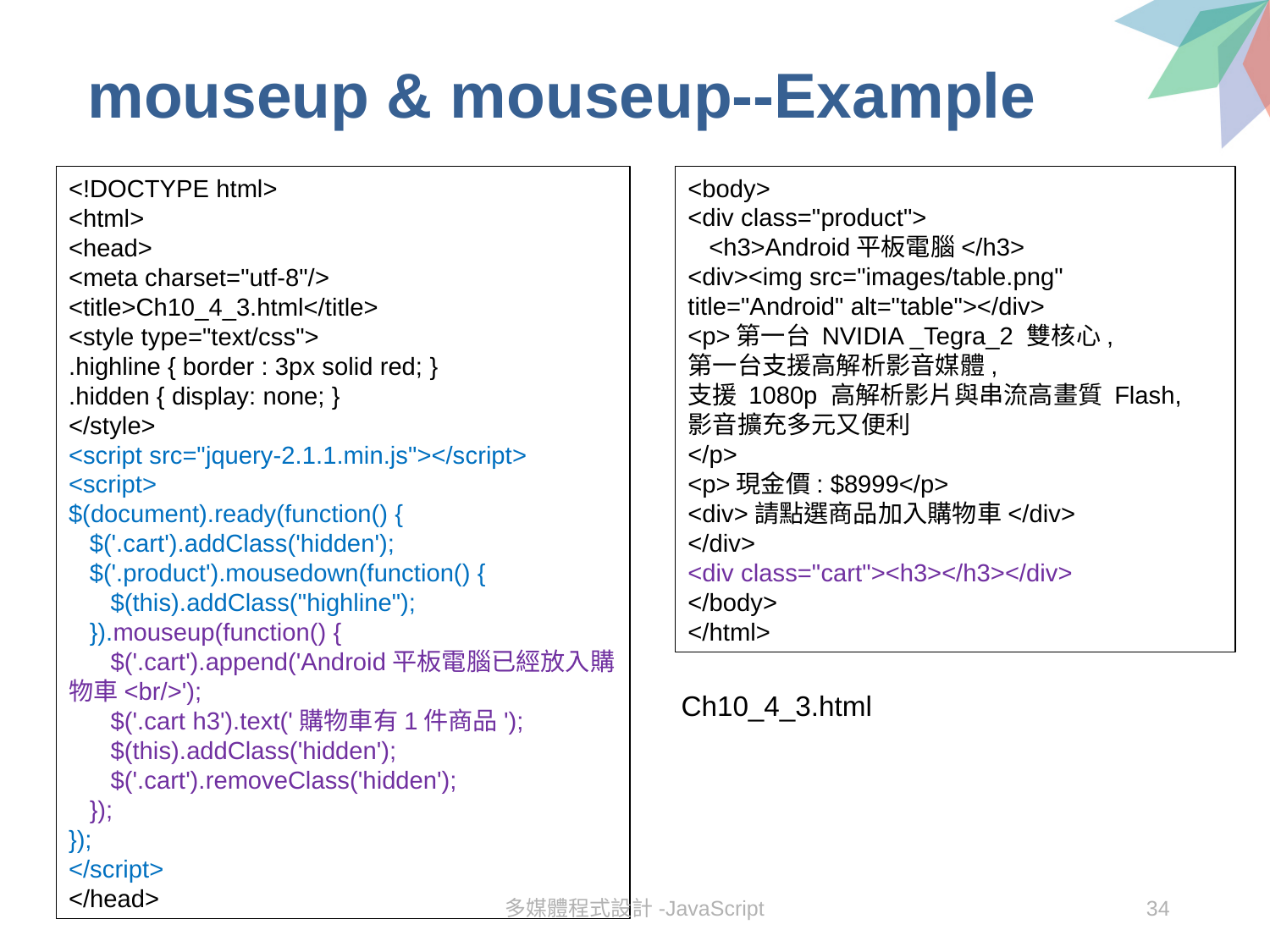

# mouseup & mouseup--Example
<body>
<div class="product">
   <h3>Android平板電腦</h3>
<div><img src="images/table.png" title="Android" alt="table"></div>
<p>第一台 NVIDIA _Tegra_2 雙核心,
第一台支援高解析影音媒體,
支援 1080p 高解析影片與串流高畫質 Flash,
影音擴充多元又便利
</p>
<p>現金價: $8999</p>
<div>請點選商品加入購物車</div>
</div>
<div class="cart"><h3></h3></div>
</body>
</html>
<!DOCTYPE html>
<html>
<head>
<meta charset="utf-8"/>
<title>Ch10_4_3.html</title>
<style type="text/css">
.highline { border : 3px solid red; }
.hidden { display: none; }
</style>
<script src="jquery-2.1.1.min.js"></script>
<script>
$(document).ready(function() {
   $('.cart').addClass('hidden');
   $('.product').mousedown(function() {
      $(this).addClass("highline");
   }).mouseup(function() {
      $('.cart').append('Android平板電腦已經放入購物車<br/>');
      $('.cart h3').text('購物車有1件商品');
      $(this).addClass('hidden');
      $('.cart').removeClass('hidden');
   });
});
</script>
</head>
Ch10_4_3.html
多媒體程式設計-JavaScript
34